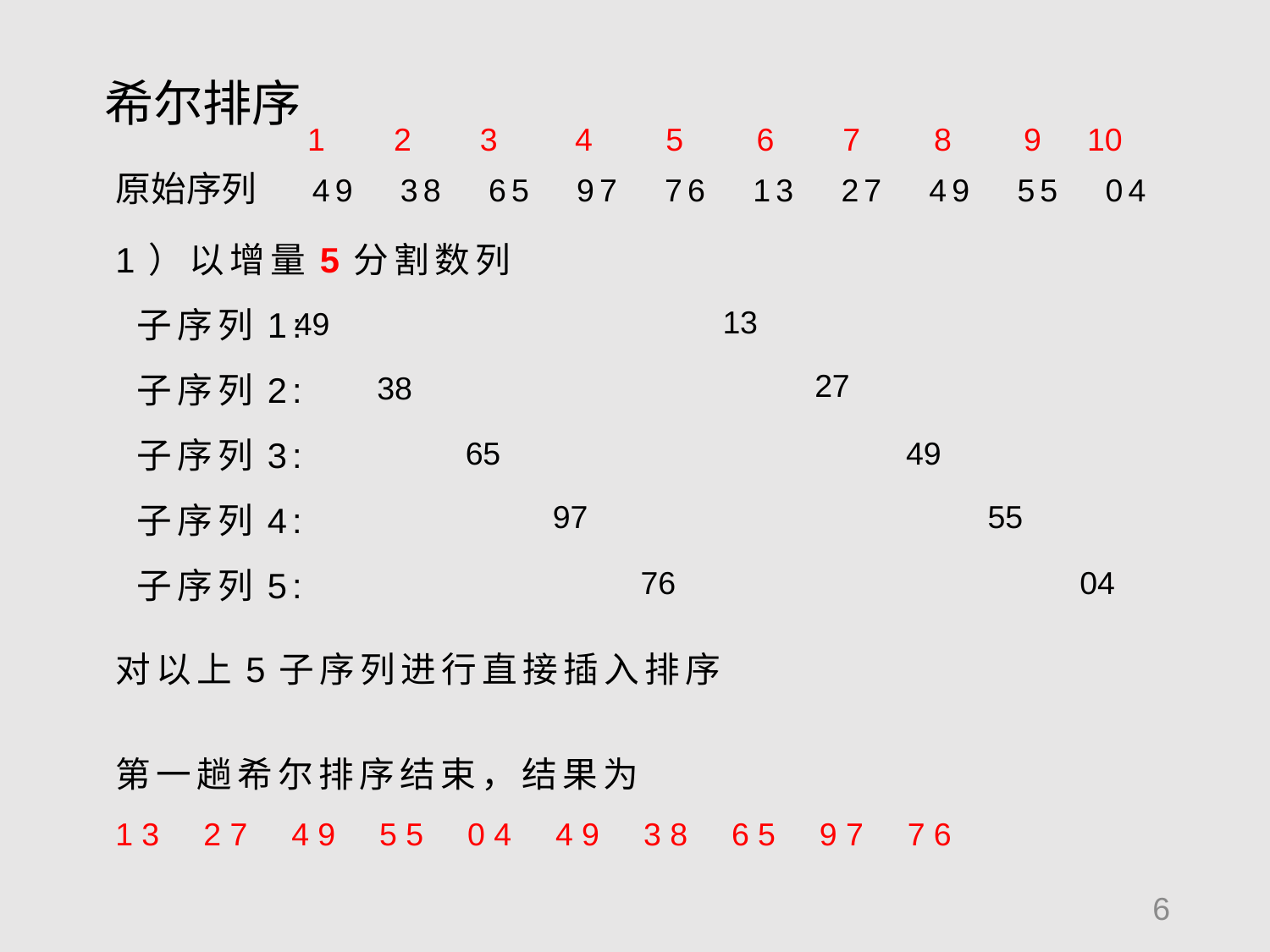

希尔排序
| 1 | 2 | 3 | 4 | 5 | 6 | 7 | 8 | 9 | 10 |
| --- | --- | --- | --- | --- | --- | --- | --- | --- | --- |
原始序列      49   38   65   97   76   13   27   49   55   04
1）以增量5分割数列
13
 子序列1:
49
27
 子序列2:
38
 子序列3:
65
49
97
55
 子序列4:
76
04
 子序列5:
对以上5子序列进行直接插入排序
第一趟希尔排序结束，结果为
13  27  49  55  04  49  38  65  97  76
6